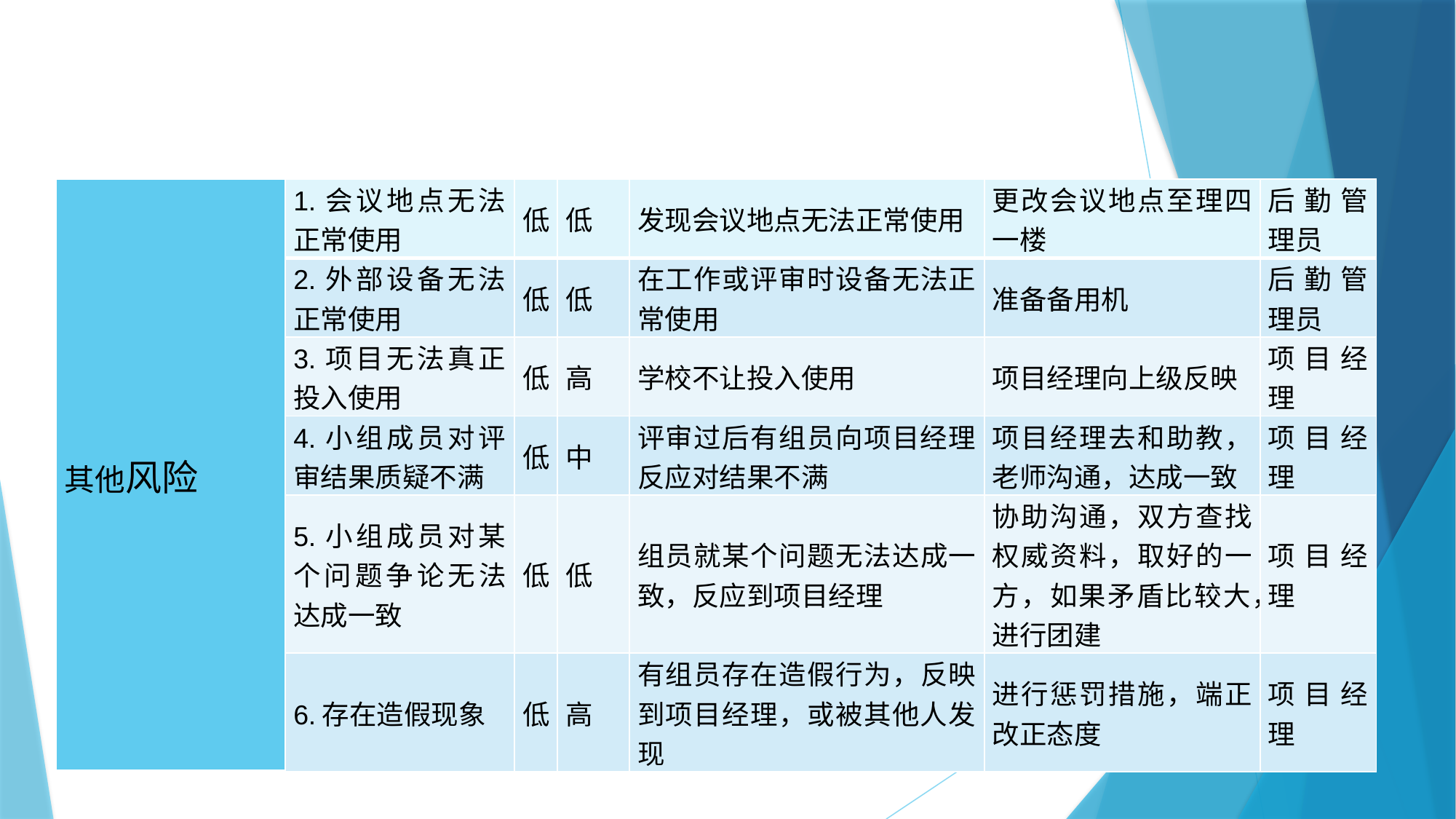

| 其他风险 | 1.会议地点无法正常使用 | 低 | 低 | 发现会议地点无法正常使用 | 更改会议地点至理四一楼 | 后勤管理员 |
| --- | --- | --- | --- | --- | --- | --- |
|  | 2.外部设备无法正常使用 | 低 | 低 | 在工作或评审时设备无法正常使用 | 准备备用机 | 后勤管理员 |
|  | 3.项目无法真正投入使用 | 低 | 高 | 学校不让投入使用 | 项目经理向上级反映 | 项目经理 |
|  | 4.小组成员对评审结果质疑不满 | 低 | 中 | 评审过后有组员向项目经理反应对结果不满 | 项目经理去和助教，老师沟通，达成一致 | 项目经理 |
|  | 5.小组成员对某个问题争论无法达成一致 | 低 | 低 | 组员就某个问题无法达成一致，反应到项目经理 | 协助沟通，双方查找权威资料，取好的一方，如果矛盾比较大，进行团建 | 项目经理 |
|  | 6.存在造假现象 | 低 | 高 | 有组员存在造假行为，反映到项目经理，或被其他人发现 | 进行惩罚措施，端正改正态度 | 项目经理 |